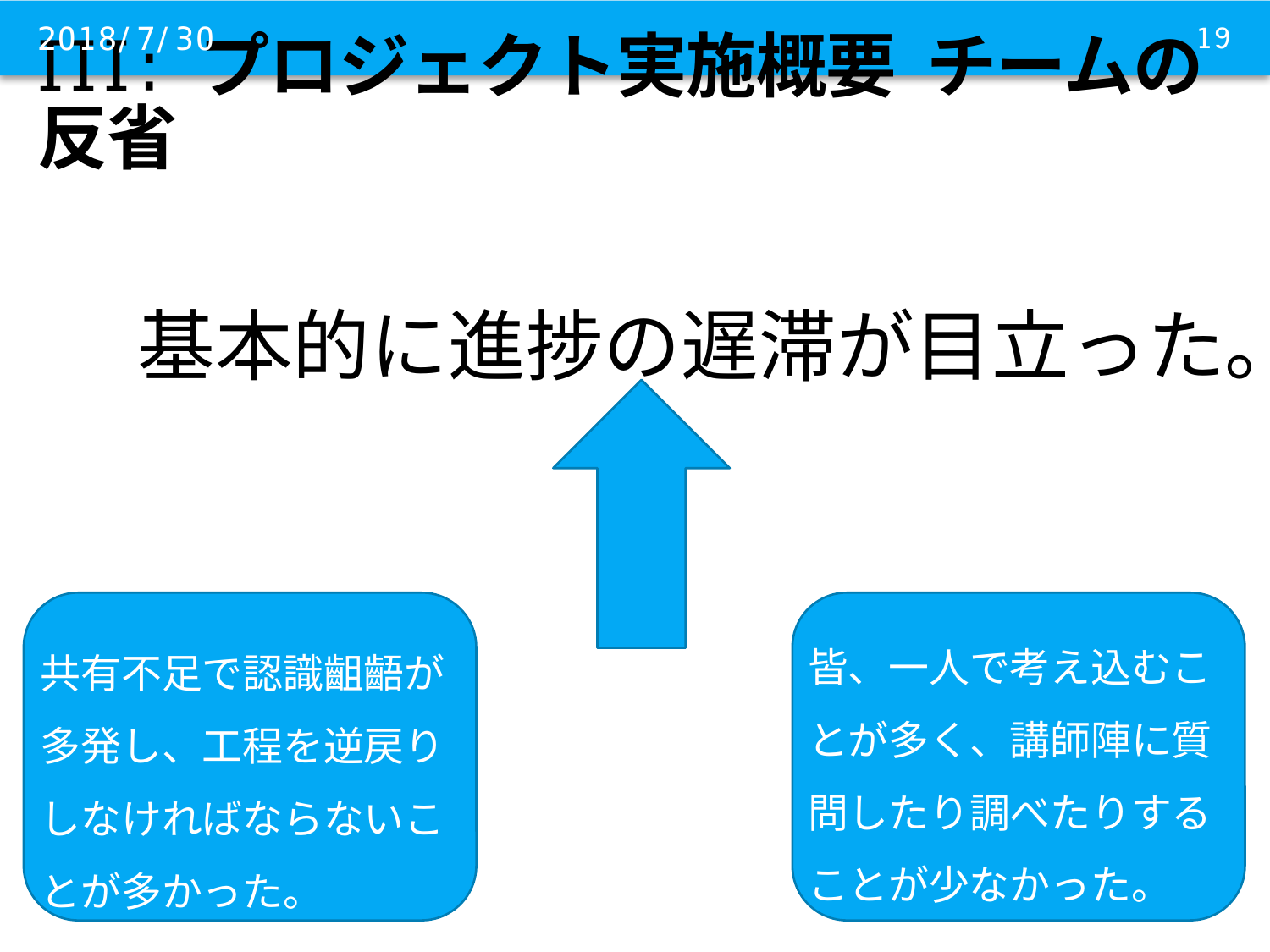

2018/7/30
19
# III: プロジェクト実施概要	チームの反省
基本的に進捗の遅滞が目立った。

皆、一人で考え込むことが多く、講師陣に質問したり調べたりすることが少なかった。
共有不足で認識齟齬が多発し、工程を逆戻りしなければならないことが多かった。